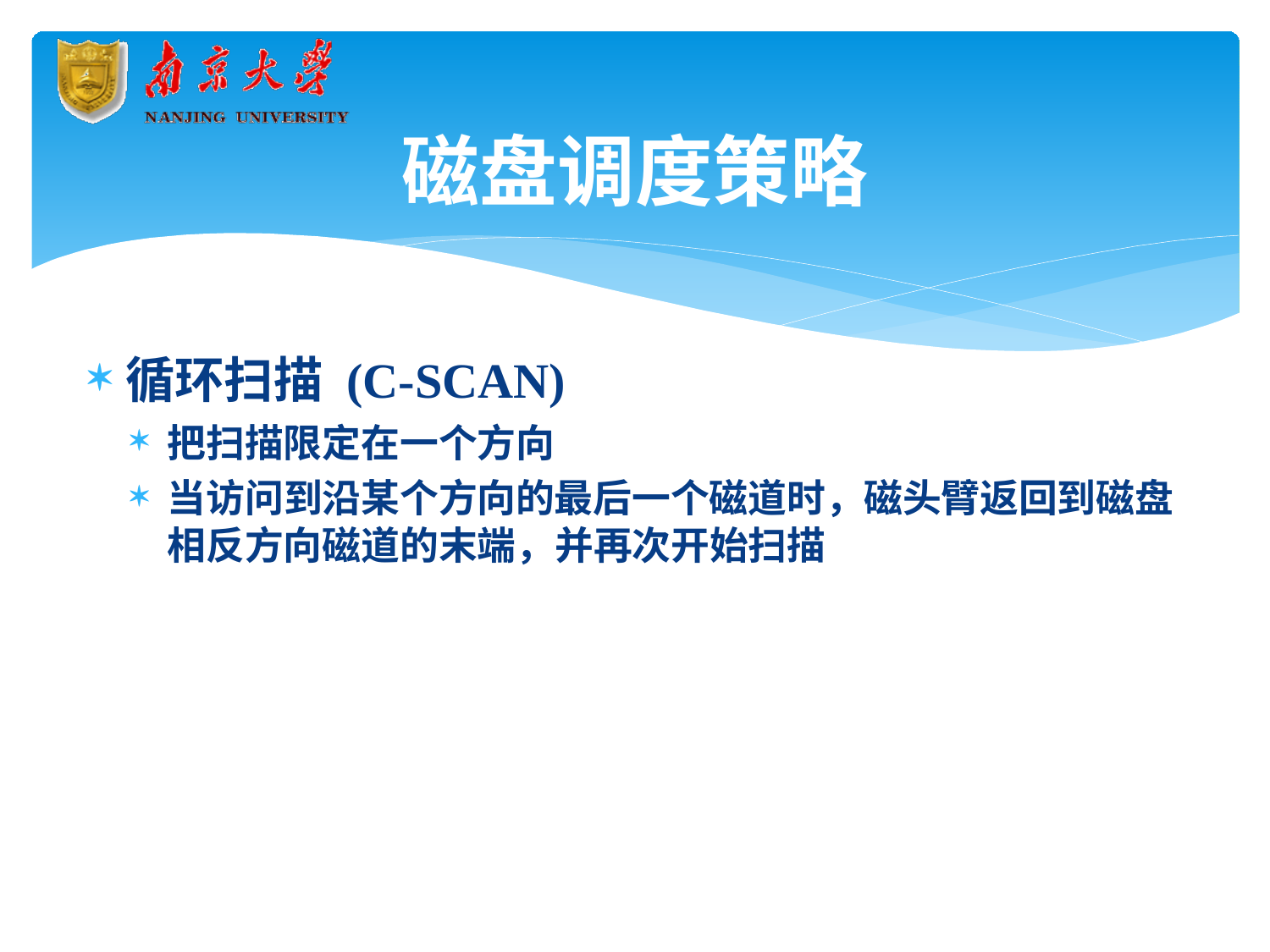

# 磁盘调度策略
循环扫描(C-SCAN)
把扫描限定在一个方向
当访问到沿某个方向的最后一个磁道时，磁头臂返回到磁盘
相反方向磁道的末端，并再次开始扫描